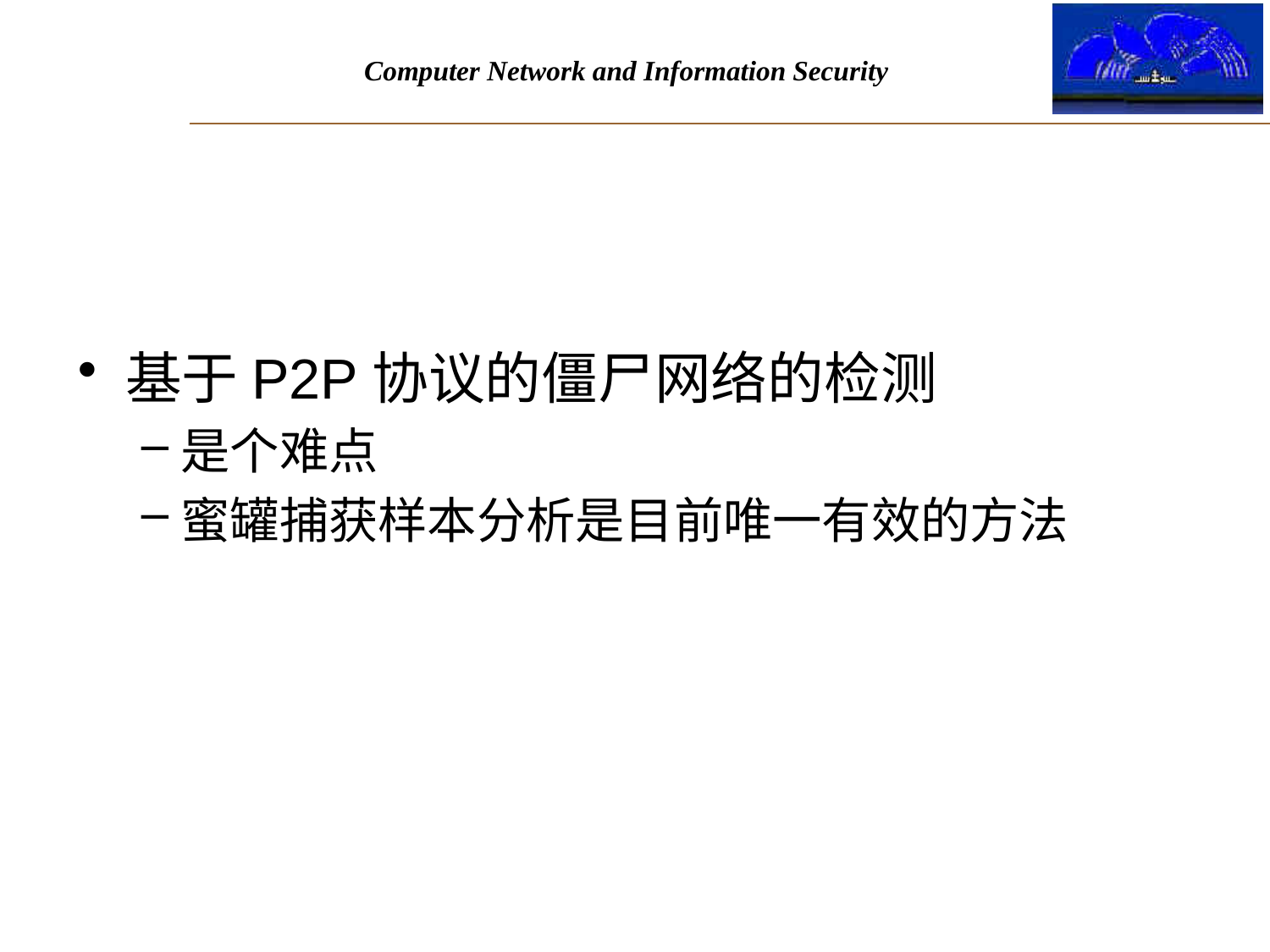

#
基于P2P协议的僵尸网络的检测
是个难点
蜜罐捕获样本分析是目前唯一有效的方法